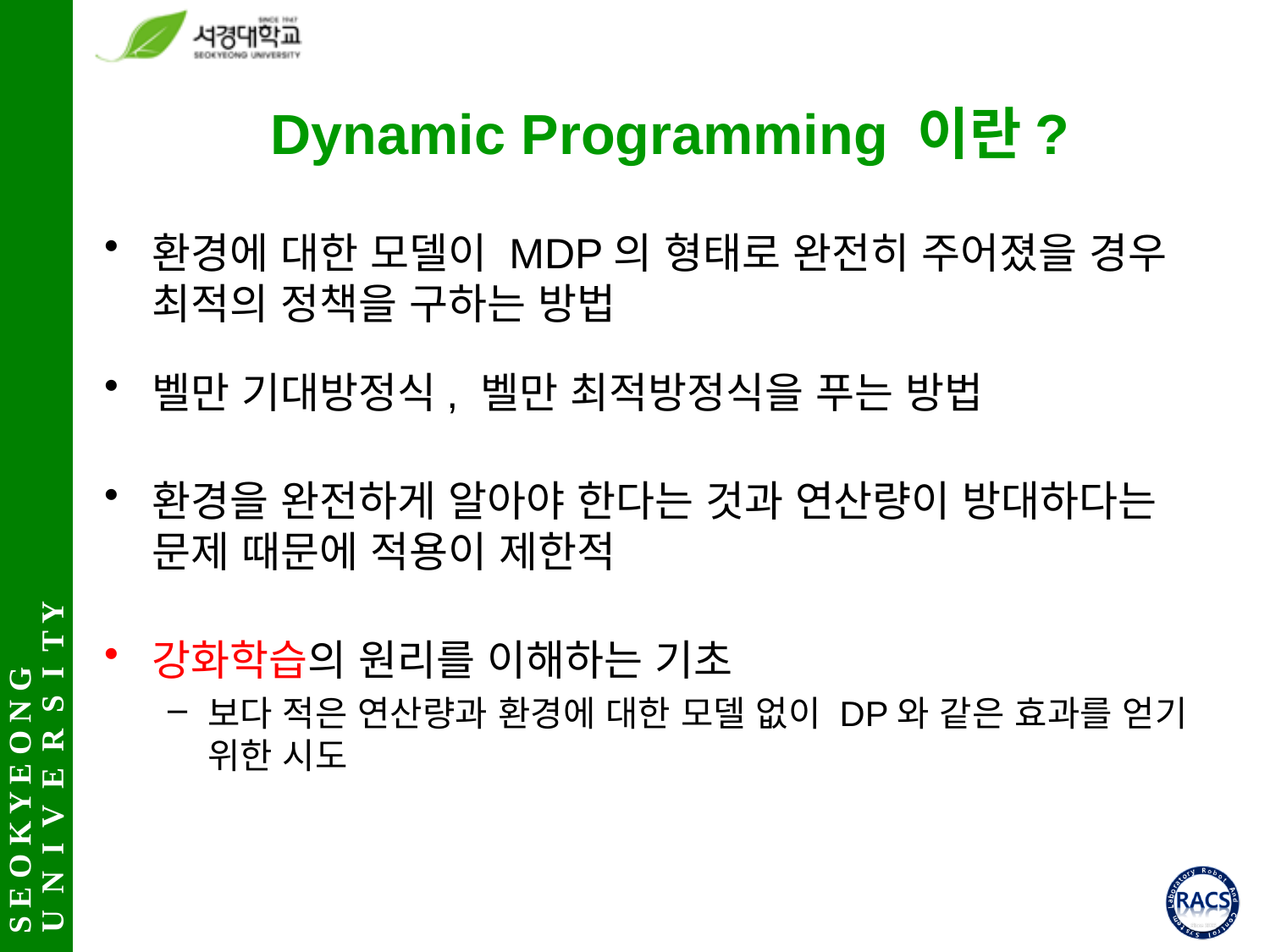

# Dynamic Programming 이란?
환경에 대한 모델이 MDP의 형태로 완전히 주어졌을 경우 최적의 정책을 구하는 방법

벨만 기대방정식, 벨만 최적방정식을 푸는 방법

환경을 완전하게 알아야 한다는 것과 연산량이 방대하다는 문제 때문에 적용이 제한적

강화학습의 원리를 이해하는 기초
보다 적은 연산량과 환경에 대한 모델 없이 DP와 같은 효과를 얻기 위한 시도